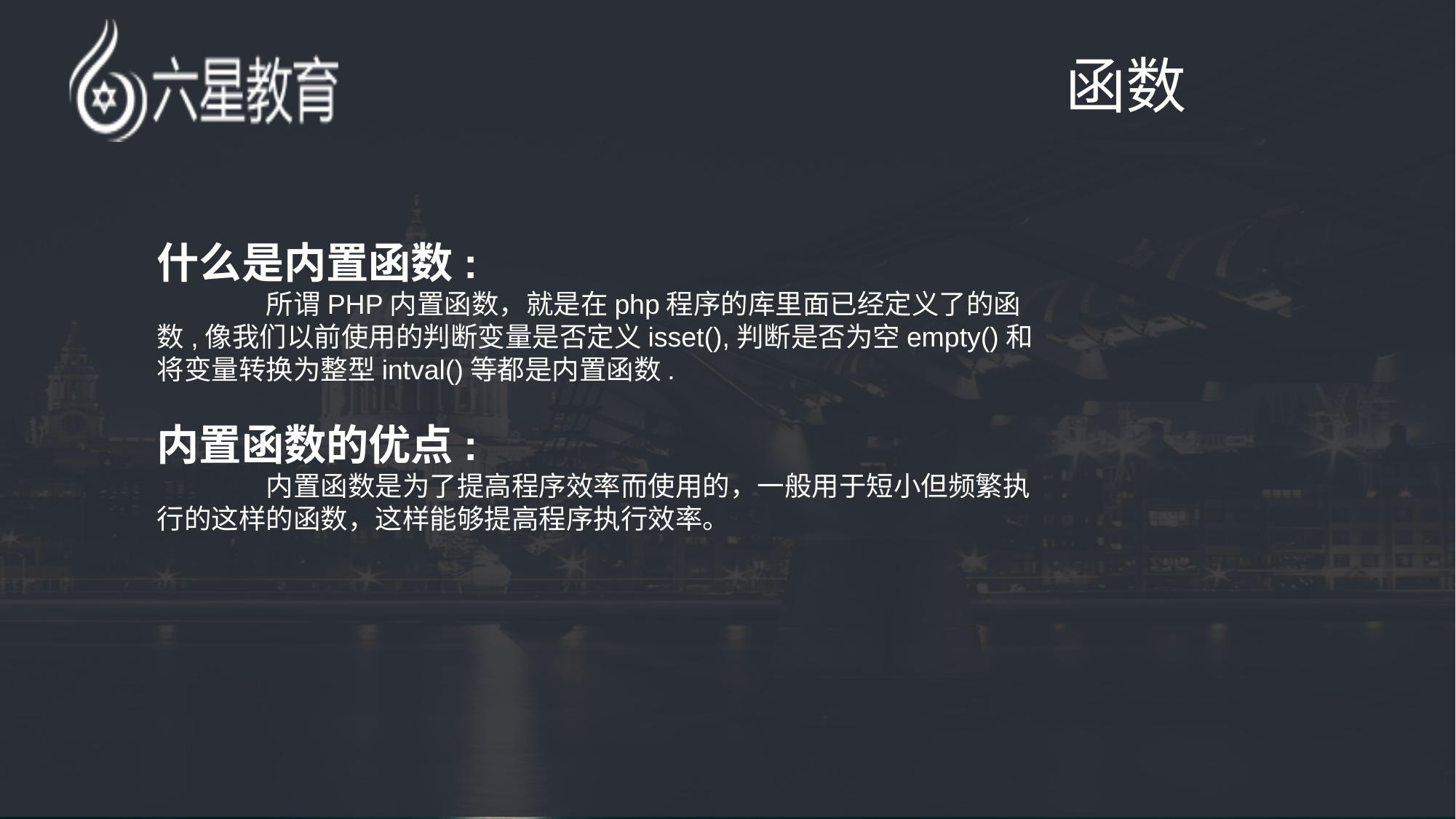

函数
什么是内置函数:
	所谓PHP内置函数，就是在php程序的库里面已经定义了的函数,像我们以前使用的判断变量是否定义isset(),判断是否为空empty()和将变量转换为整型intval()等都是内置函数.

内置函数的优点:
	内置函数是为了提高程序效率而使用的，一般用于短小但频繁执行的这样的函数，这样能够提高程序执行效率。